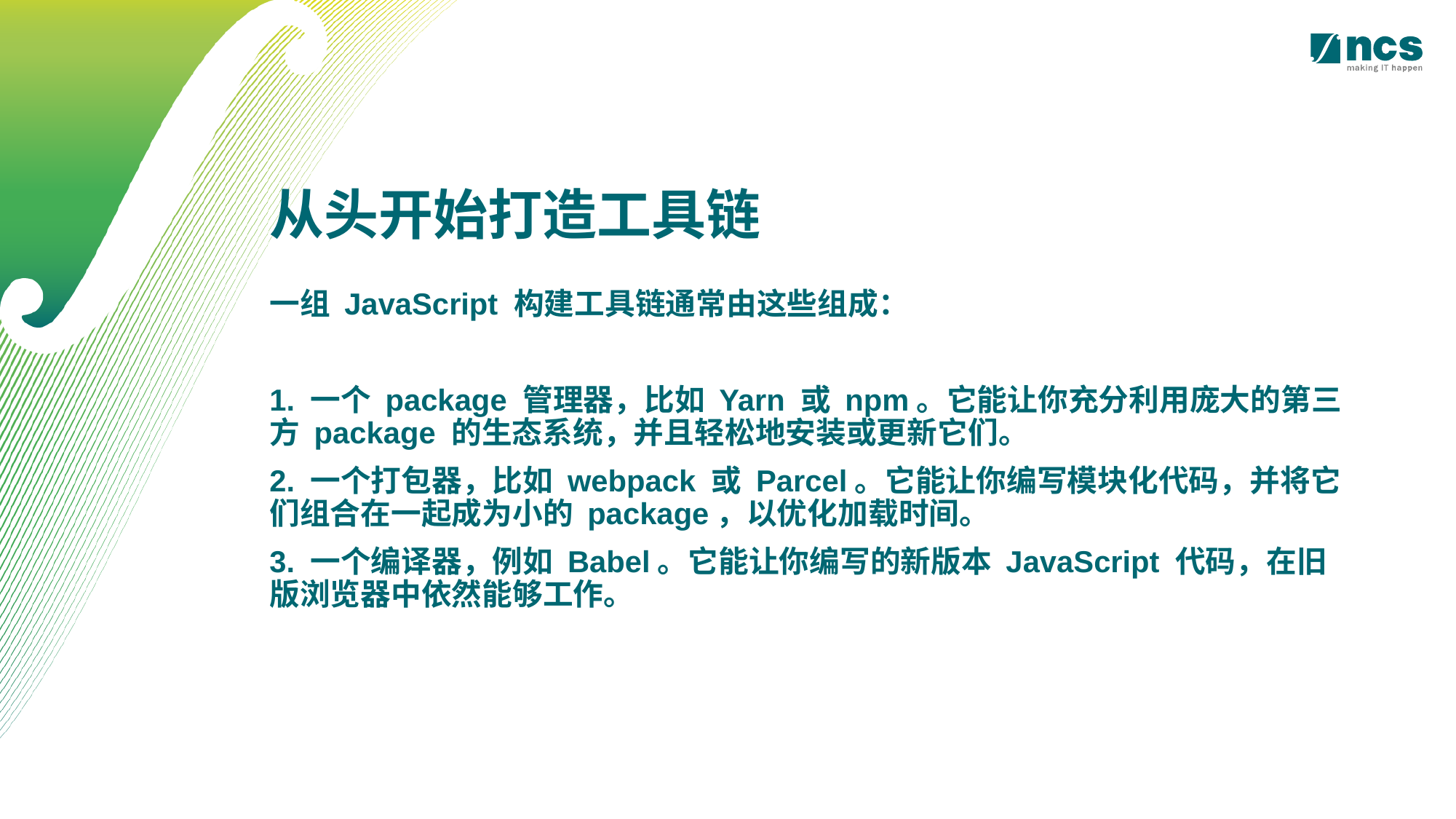

从头开始打造工具链
一组 JavaScript 构建工具链通常由这些组成：

1. 一个 package 管理器，比如 Yarn 或 npm。它能让你充分利用庞大的第三方 package 的生态系统，并且轻松地安装或更新它们。
2. 一个打包器，比如 webpack 或 Parcel。它能让你编写模块化代码，并将它们组合在一起成为小的 package，以优化加载时间。
3. 一个编译器，例如 Babel。它能让你编写的新版本 JavaScript 代码，在旧版浏览器中依然能够工作。